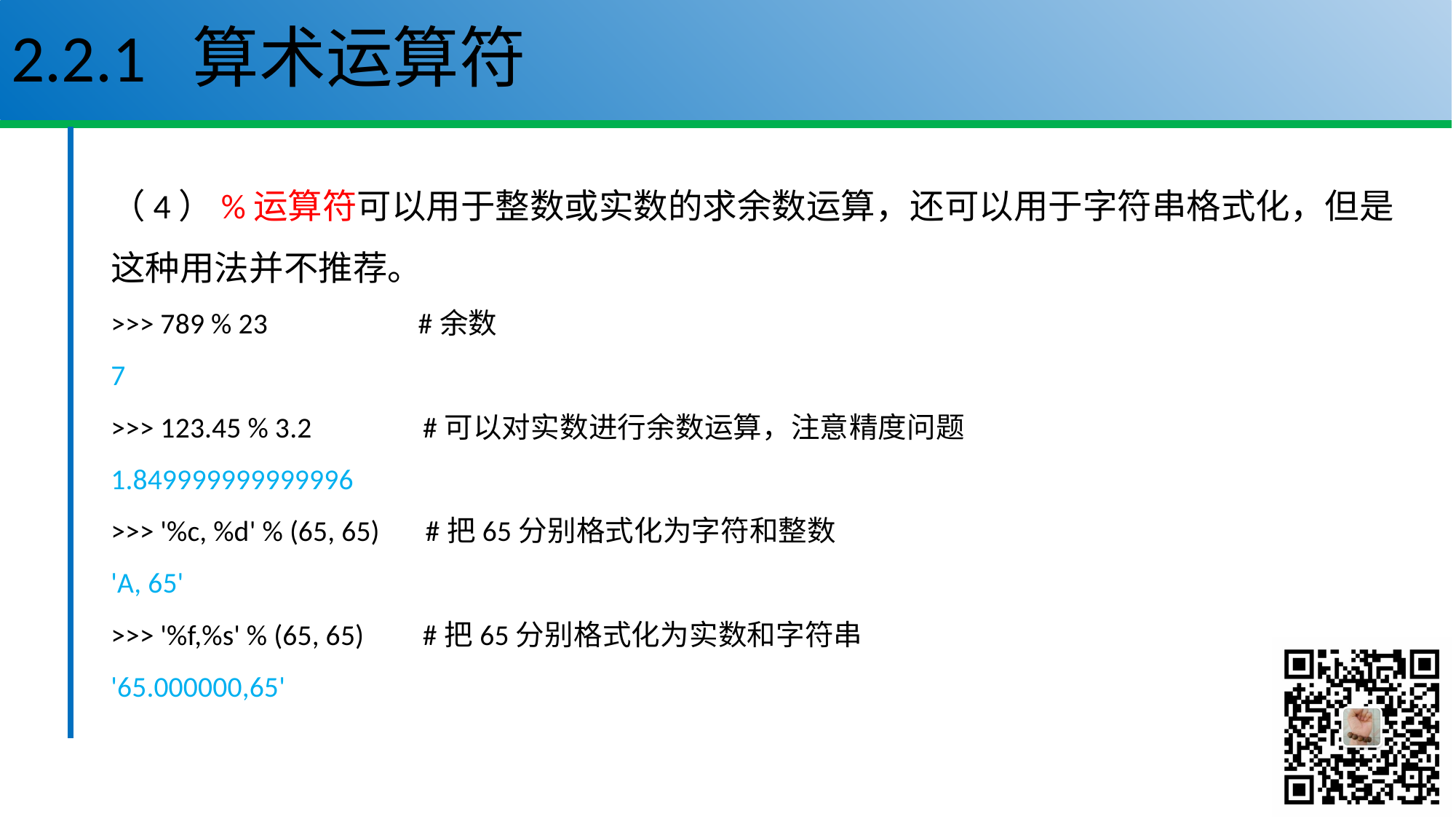

# 2.2.1  算术运算符
（4）%运算符可以用于整数或实数的求余数运算，还可以用于字符串格式化，但是这种用法并不推荐。
>>> 789 % 23                       #余数
7
>>> 123.45 % 3.2                 #可以对实数进行余数运算，注意精度问题
1.849999999999996
>>> '%c, %d' % (65, 65)       #把65分别格式化为字符和整数
'A, 65'
>>> '%f,%s' % (65, 65)         #把65分别格式化为实数和字符串
'65.000000,65'
28